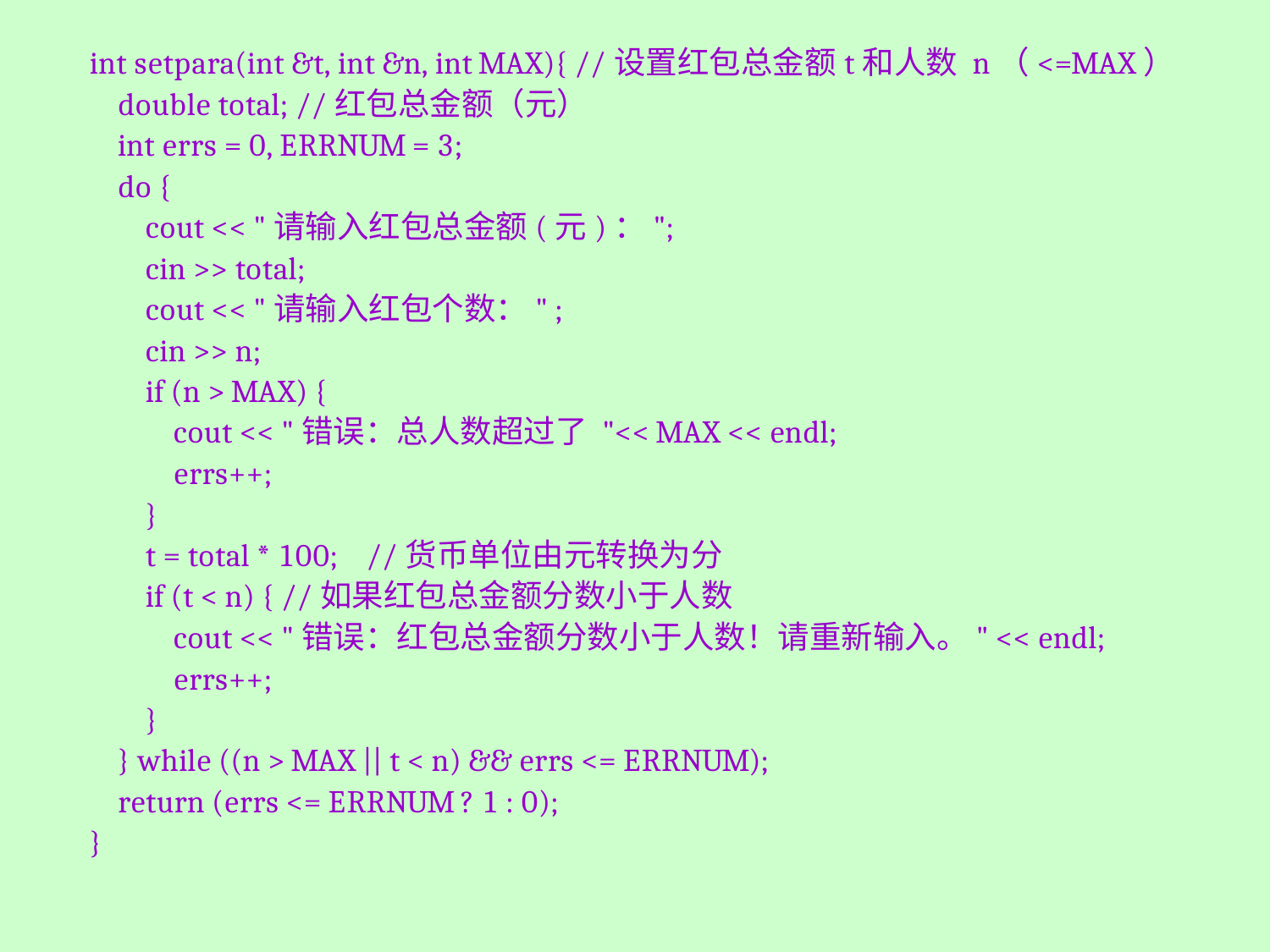

int setpara(int &t, int &n, int MAX){ //设置红包总金额t和人数 n（<=MAX）
    double total; //红包总金额（元）
    int errs = 0, ERRNUM = 3;
    do {
        cout << "请输入红包总金额(元)：";
        cin >> total;
        cout << "请输入红包个数：" ;
        cin >> n;
        if (n > MAX) {
            cout << "错误：总人数超过了 "<< MAX << endl;
            errs++;
        }
        t = total * 100;    //货币单位由元转换为分
        if (t < n) { //如果红包总金额分数小于人数
            cout << "错误：红包总金额分数小于人数！请重新输入。" << endl;
            errs++;
        }
    } while ((n > MAX || t < n) && errs <= ERRNUM);
    return (errs <= ERRNUM ? 1 : 0);
}
104